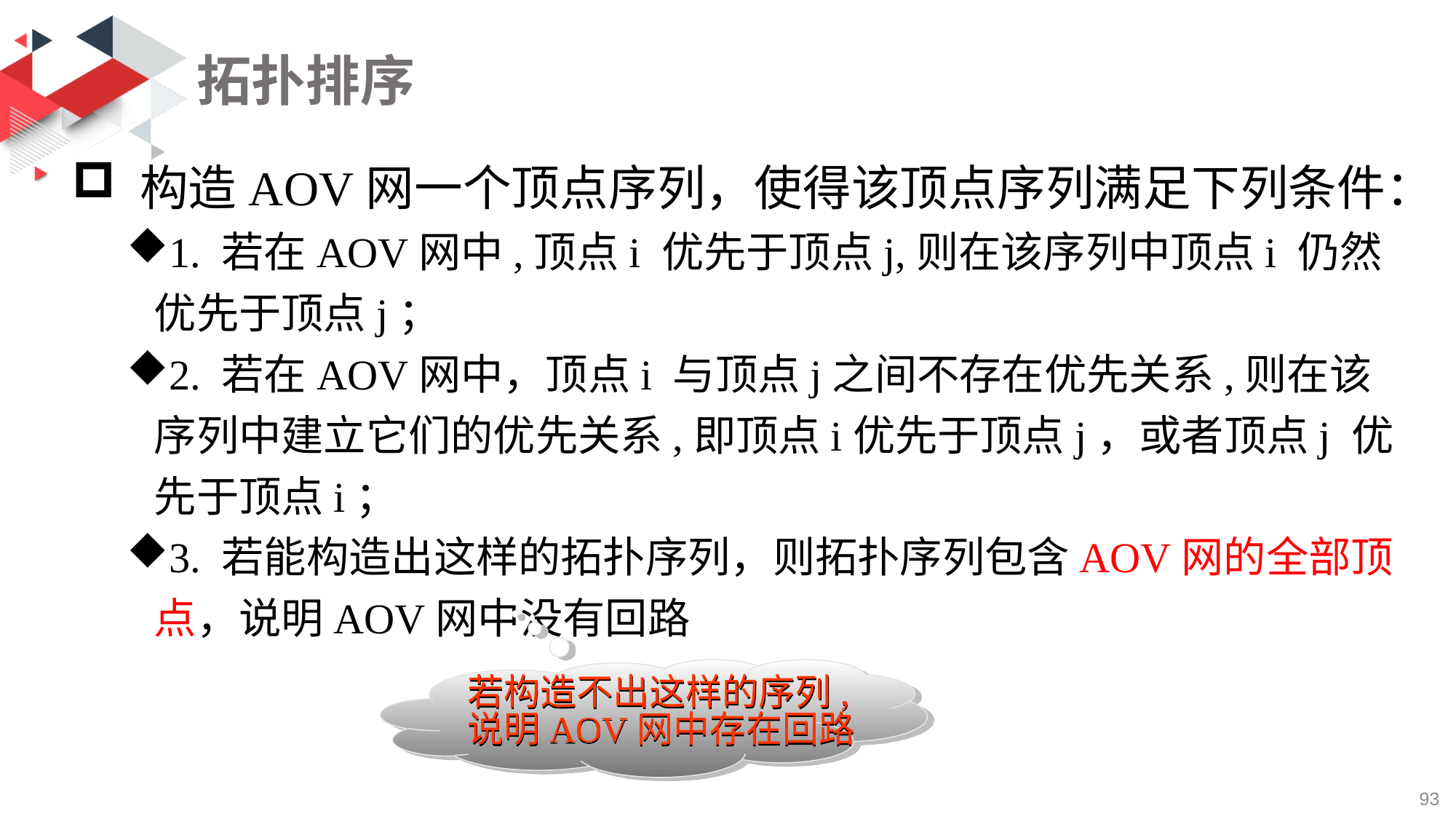

# 拓扑排序
 构造AOV网一个顶点序列，使得该顶点序列满足下列条件：
1. 若在AOV网中,顶点i 优先于顶点j,则在该序列中顶点i 仍然优先于顶点j；
2. 若在AOV网中，顶点i 与顶点j之间不存在优先关系,则在该序列中建立它们的优先关系,即顶点i优先于顶点j，或者顶点j 优先于顶点i；
3. 若能构造出这样的拓扑序列，则拓扑序列包含AOV网的全部顶点，说明AOV网中没有回路

若构造不出这样的序列,
说明AOV网中存在回路
93